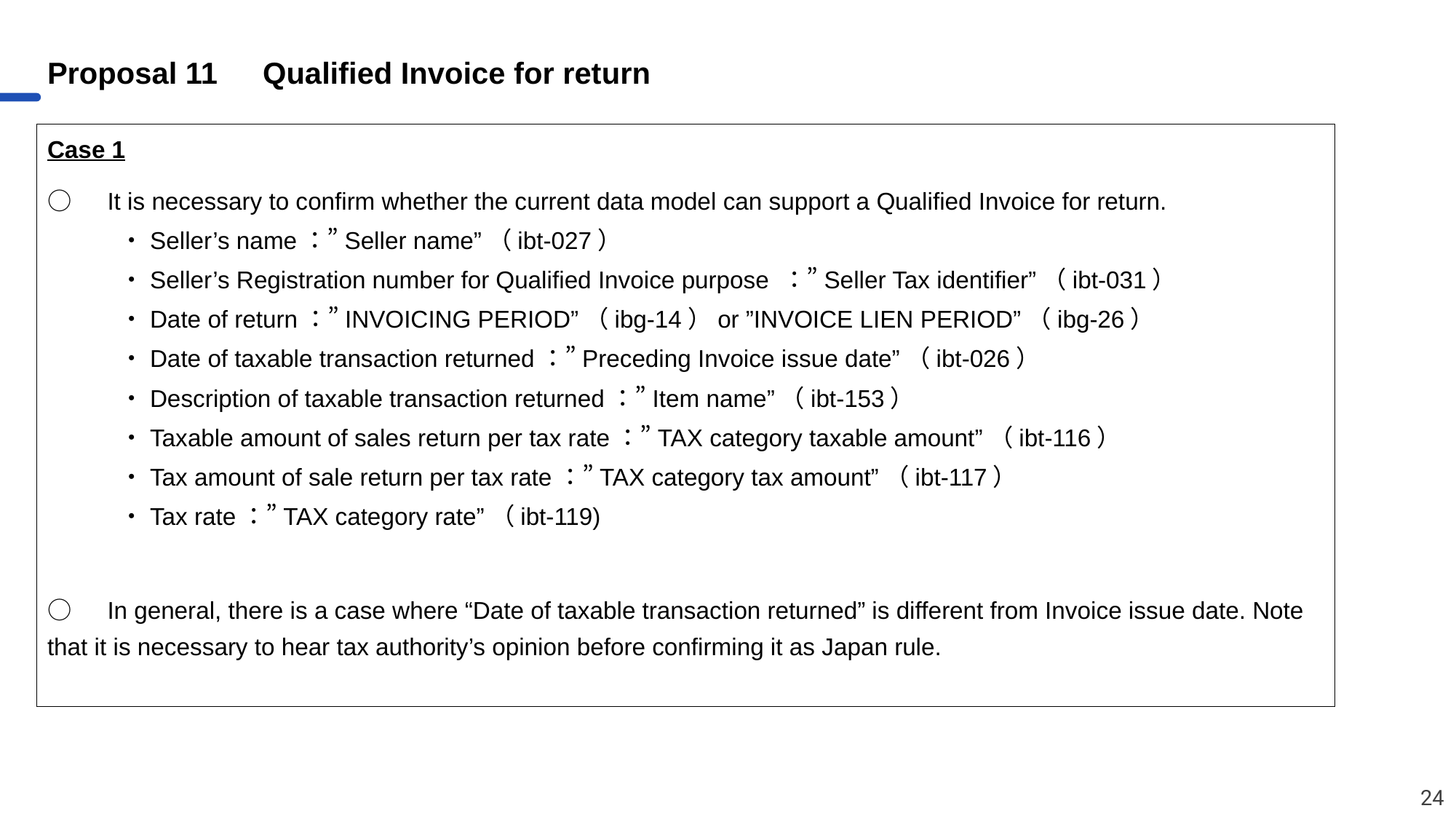

Proposal 11　Qualified Invoice for return
Case 1
○　It is necessary to confirm whether the current data model can support a Qualified Invoice for return.
　　　・Seller’s name：”Seller name”（ibt-027）
　　　・Seller’s Registration number for Qualified Invoice purpose ：”Seller Tax identifier”（ibt-031）
　　　・Date of return：”INVOICING PERIOD”（ibg-14）or ”INVOICE LIEN PERIOD”（ibg-26）
　　　・Date of taxable transaction returned：”Preceding Invoice issue date”（ibt-026）
　　　・Description of taxable transaction returned：”Item name”（ibt-153）
　　　・Taxable amount of sales return per tax rate：”TAX category taxable amount”（ibt-116）
　　　・Tax amount of sale return per tax rate：”TAX category tax amount”（ibt-117）
　　　・Tax rate：”TAX category rate”（ibt-119)

○　In general, there is a case where “Date of taxable transaction returned” is different from Invoice issue date. Note that it is necessary to hear tax authority’s opinion before confirming it as Japan rule.

24